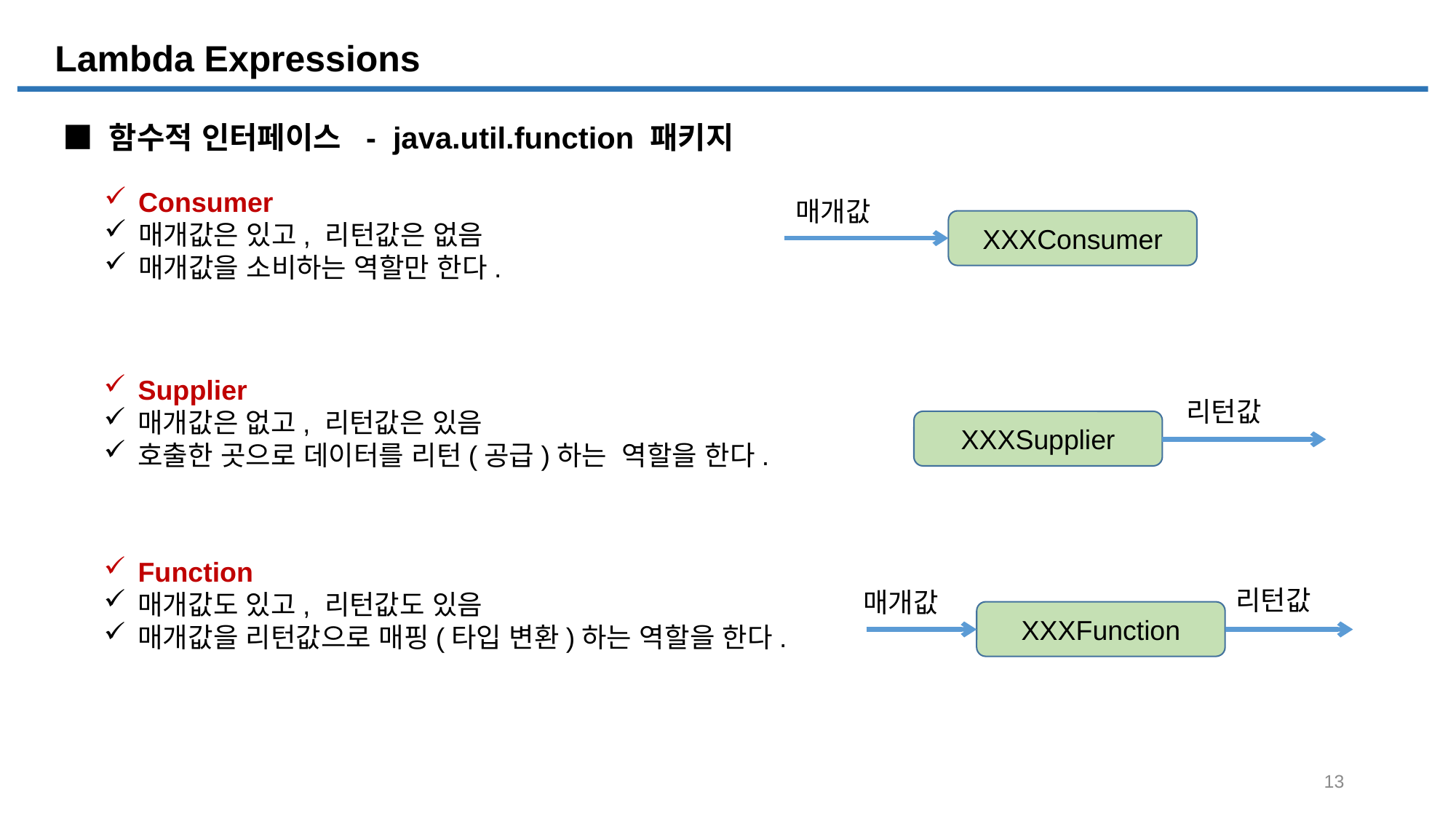

Lambda Expressions

■ 함수적 인터페이스  -  java.util.function 패키지
Consumer
매개값은 있고, 리턴값은 없음
매개값을 소비하는 역할만 한다.
매개값
XXXConsumer
Supplier
매개값은 없고, 리턴값은 있음
호출한 곳으로 데이터를 리턴(공급)하는  역할을 한다.
리턴값
XXXSupplier
Function
매개값도 있고, 리턴값도 있음
매개값을 리턴값으로 매핑(타입 변환)하는 역할을 한다.
리턴값
매개값
XXXFunction
13